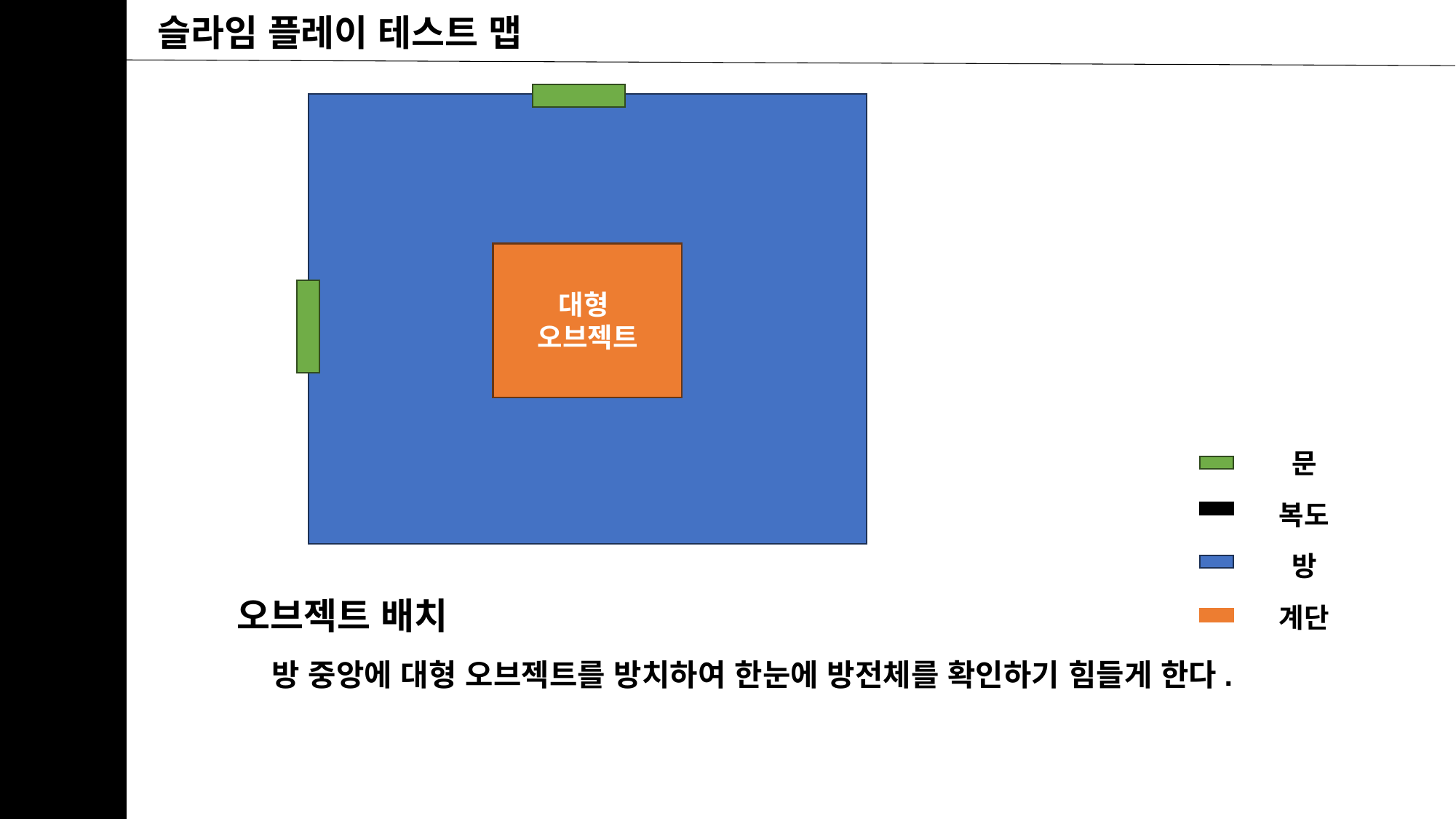

슬라임 플레이 테스트 맵

대형
오브젝트

문

복도
방

오브젝트 배치
계단

방 중앙에 대형 오브젝트를 방치하여 한눈에 방전체를 확인하기 힘들게 한다.